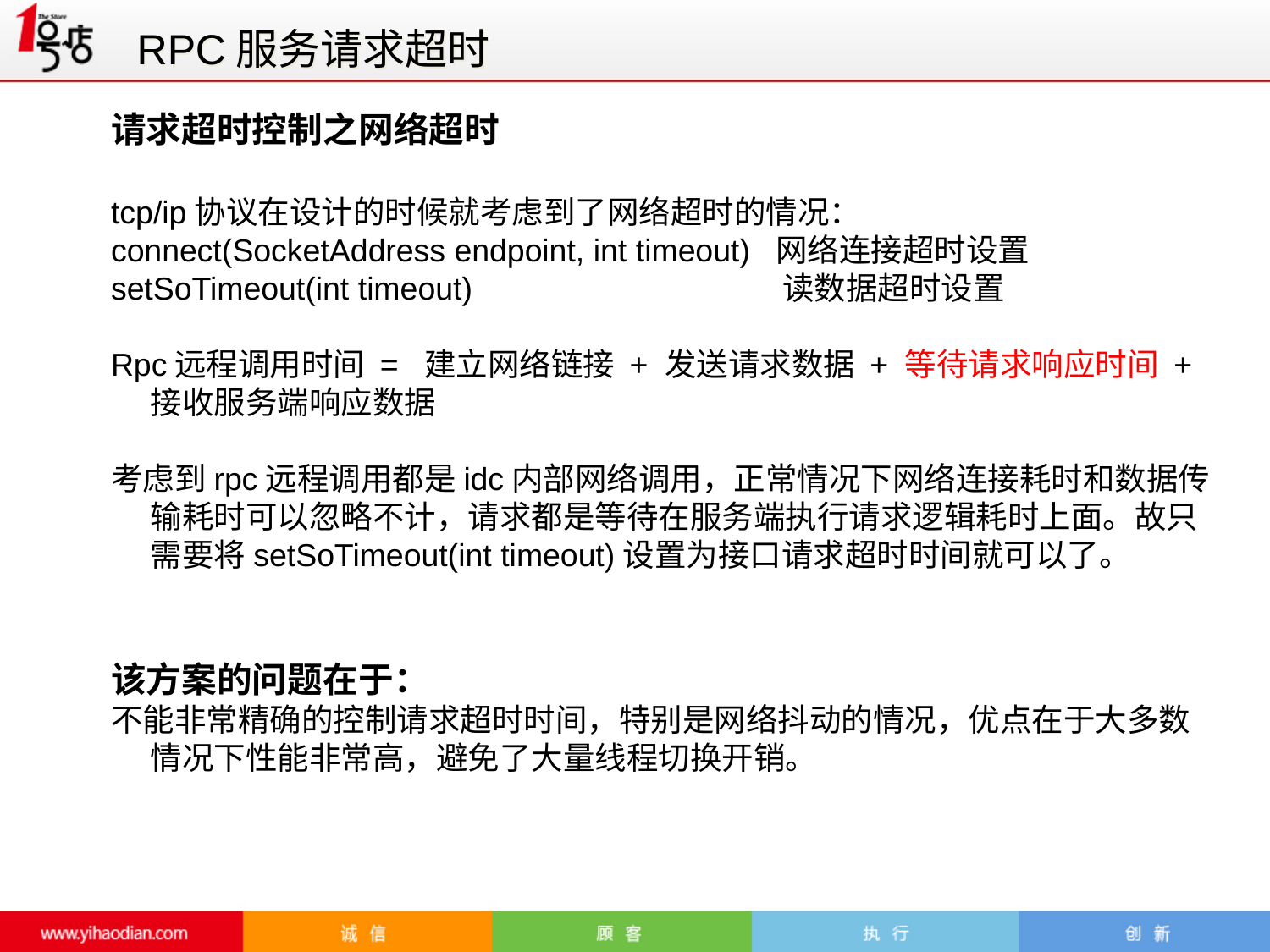

RPC服务请求超时
请求超时控制之网络超时

tcp/ip协议在设计的时候就考虑到了网络超时的情况：
connect(SocketAddress endpoint, int timeout)  网络连接超时设置
setSoTimeout(int timeout)                                  读数据超时设置

Rpc远程调用时间 =  建立网络链接 + 发送请求数据 + 等待请求响应时间 + 接收服务端响应数据

考虑到rpc远程调用都是idc内部网络调用，正常情况下网络连接耗时和数据传输耗时可以忽略不计，请求都是等待在服务端执行请求逻辑耗时上面。故只需要将setSoTimeout(int timeout)设置为接口请求超时时间就可以了。

该方案的问题在于：
不能非常精确的控制请求超时时间，特别是网络抖动的情况，优点在于大多数情况下性能非常高，避免了大量线程切换开销。